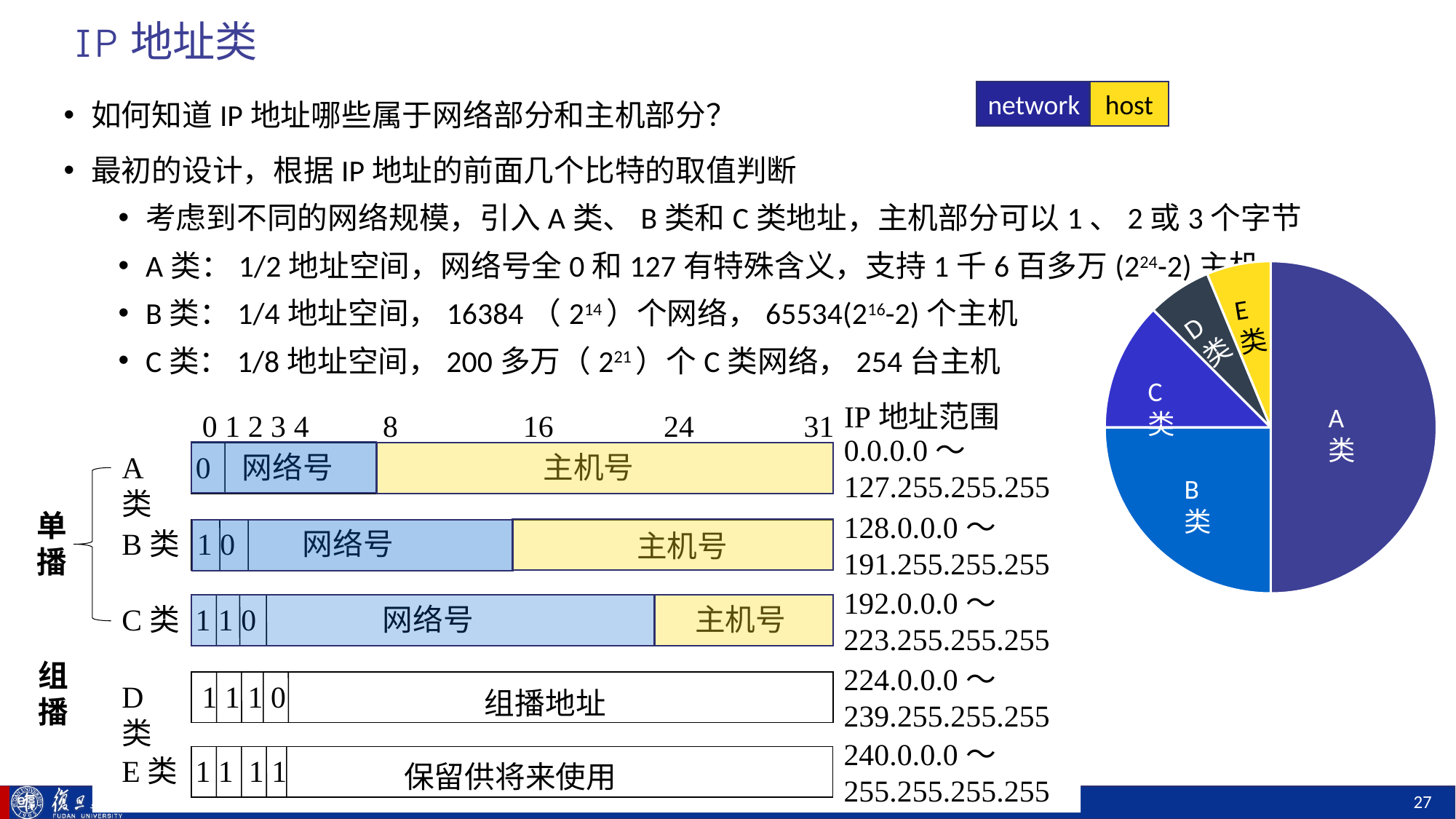

# IP地址类
network
host
如何知道IP地址哪些属于网络部分和主机部分？
最初的设计，根据IP地址的前面几个比特的取值判断
考虑到不同的网络规模，引入A类、B类和C类地址，主机部分可以1、2或3个字节
A类：1/2地址空间，网络号全0和127有特殊含义，支持1千6百多万(224-2)主机
B类：1/4地址空间，16384（214）个网络，65534(216-2)个主机
C类：1/8地址空间，200多万（221）个C类网络，254台主机

### Chart

| Category |  |
|---|---|
| A类 | 0.5 |
| B类 | 0.25 |
| C类 | 0.125 |
| D类 | 0.0625 |
| E类 | 0.0625 |
E类
D类
C类
A类
B类
IP地址范围
0 1 2 3 4
8
16
24
31
0.0.0.0～
127.255.255.255

A类
0

网络号

主机号

单播
128.0.0.0～
191.255.255.255

网络号
B类
1 0

主机号
192.0.0.0～
223.255.255.255

C类
1 1 0

网络号

主机号
组
播
224.0.0.0～
239.255.255.255
D类
1 1 1 0

组播地址
240.0.0.0～
255.255.255.255
E类
1 1  1 1

保留供将来使用